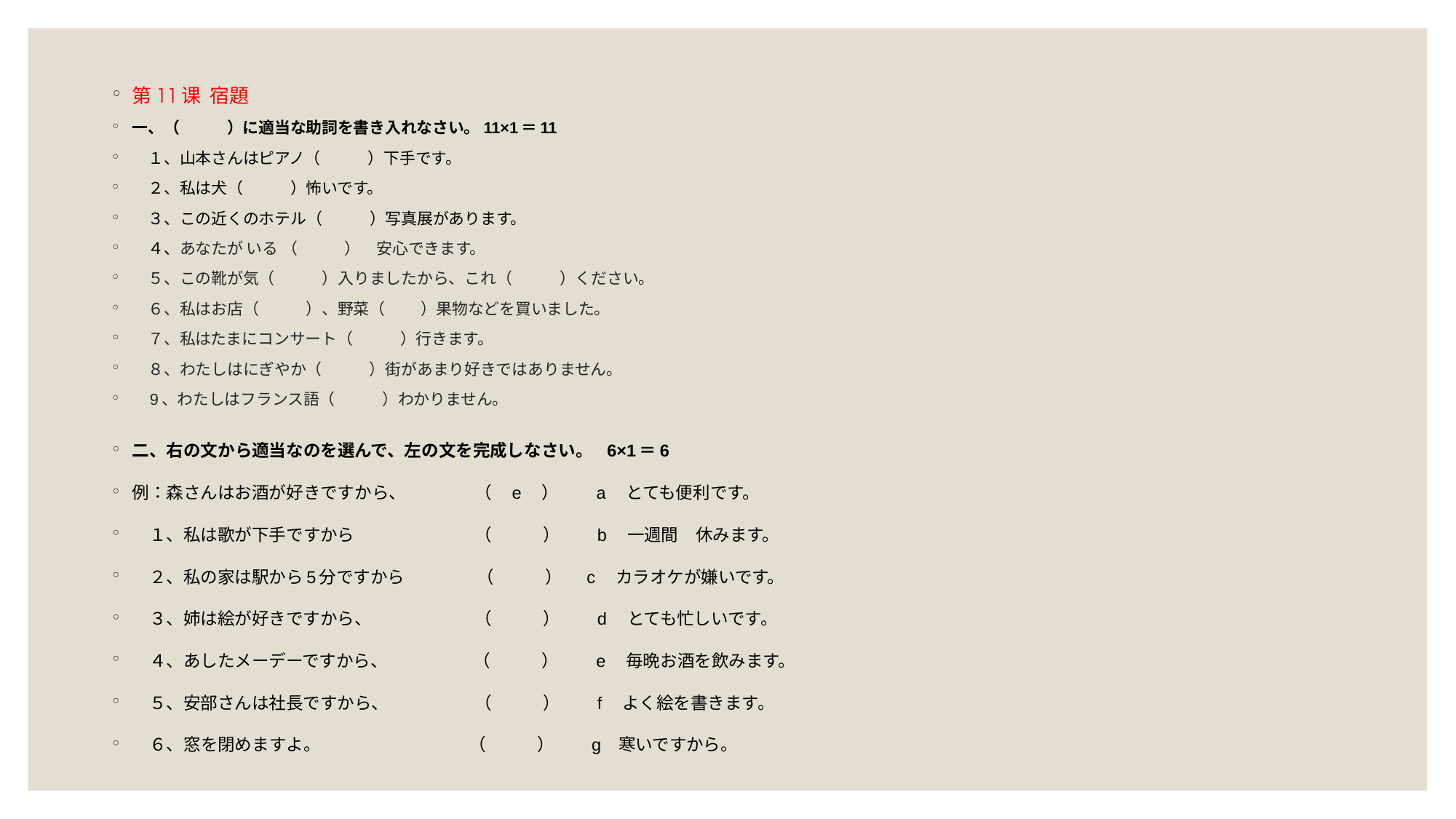

第11课  宿題
一、（　　　）に適当な助詞を書き入れなさい。11×1＝11
　１、山本さんはピアノ（　　　）下手です。
　２、私は犬（　　　）怖いです。
　３、この近くのホテル（　　　）写真展があります。
　４、あなたが いる （　　　）　安心できます。
　５、この靴が気（　　　）入りましたから、これ（　　　）ください。
　６、私はお店（　　　）、野菜（　　 ）果物などを買いました。
　７、私はたまにコンサート（　　　）行きます。
　８、わたしはにぎやか（　　　）街があまり好きではありません。
    9、わたしはフランス語（　　　）わかりません。
二、右の文から適当なのを選んで、左の文を完成しなさい。   6×1＝6
例：森さんはお酒が好きですから、　　　　（　e　）　　a　とても便利です。
　１、私は歌が下手ですから　　　　　　　（　　　）　　b　一週間　休みます。
　２、私の家は駅から5分ですから　　　 　（　　　） 　c　カラオケが嫌いです。
　３、姉は絵が好きですから、　　　　　　（　　　）　　d　とても忙しいです。
　４、あしたメーデーですから、　　　　　（　　　）　　e　毎晩お酒を飲みます。
　５、安部さんは社長ですから、　　　　　（　　　）　　f　よく絵を書きます。
　６、窓を閉めますよ。　　　　　　　　   （　　　）　　g   寒いですから。